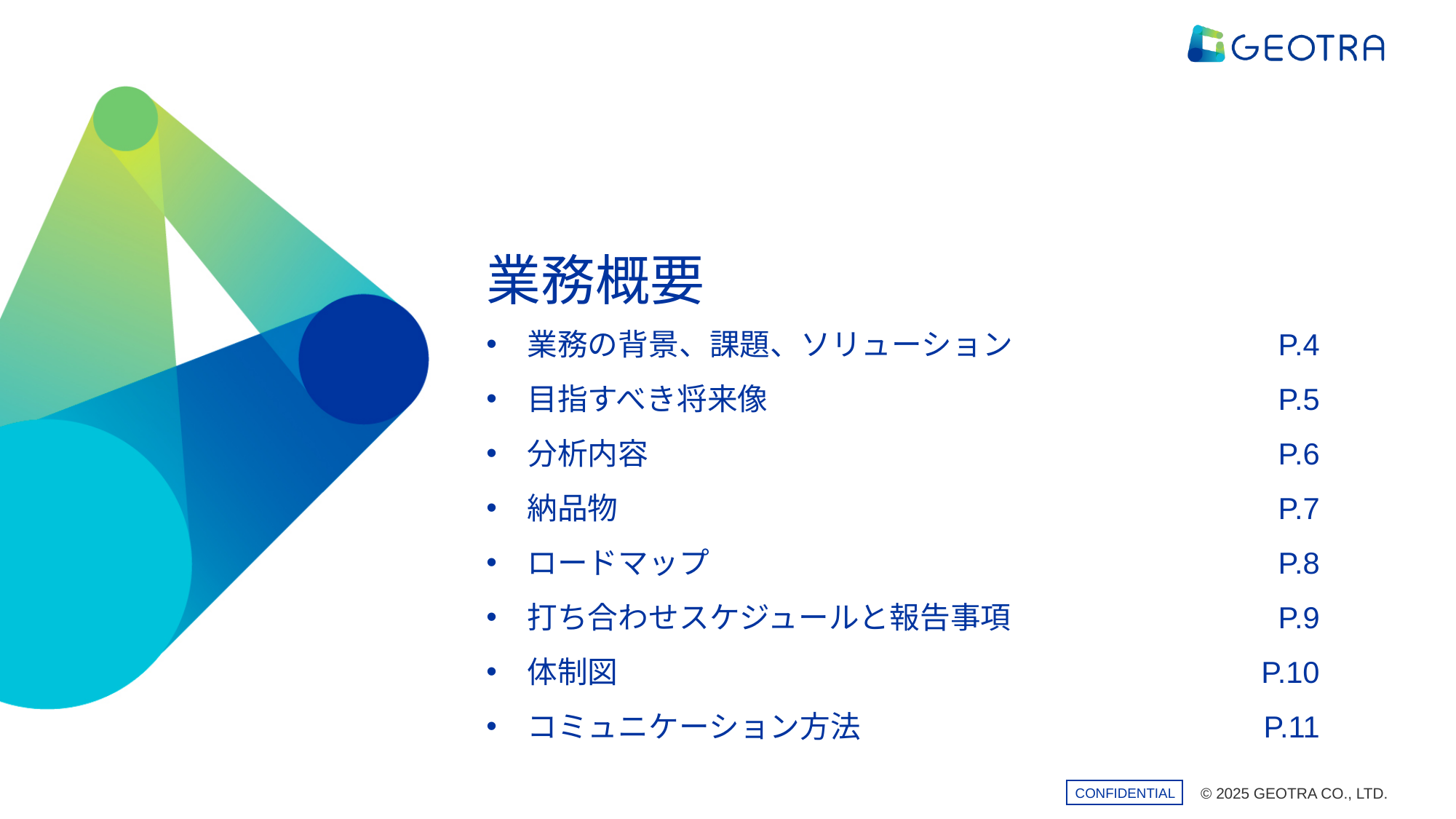

業務概要
業務の背景、課題、ソリューション	P.4
目指すべき将来像	P.5
分析内容	P.6
納品物	P.7
ロードマップ	P.8
打ち合わせスケジュールと報告事項	P.9
体制図	 P.10
コミュニケーション方法	P.11